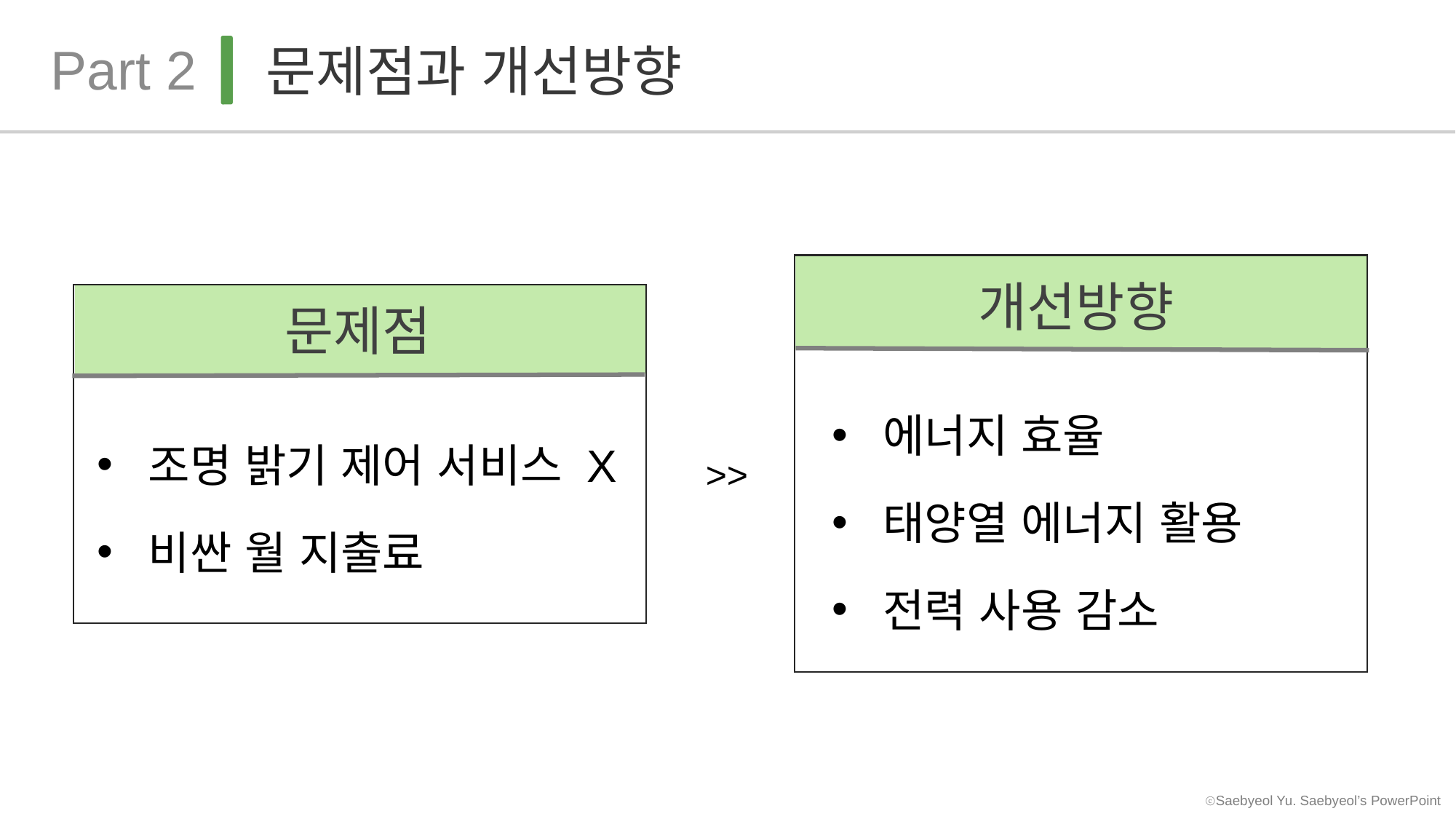

Part 2
문제점과 개선방향

개선방향

문제점
에너지 효율
태양열 에너지 활용
전력 사용 감소
조명 밝기 제어 서비스 X
비싼 월 지출료

>>